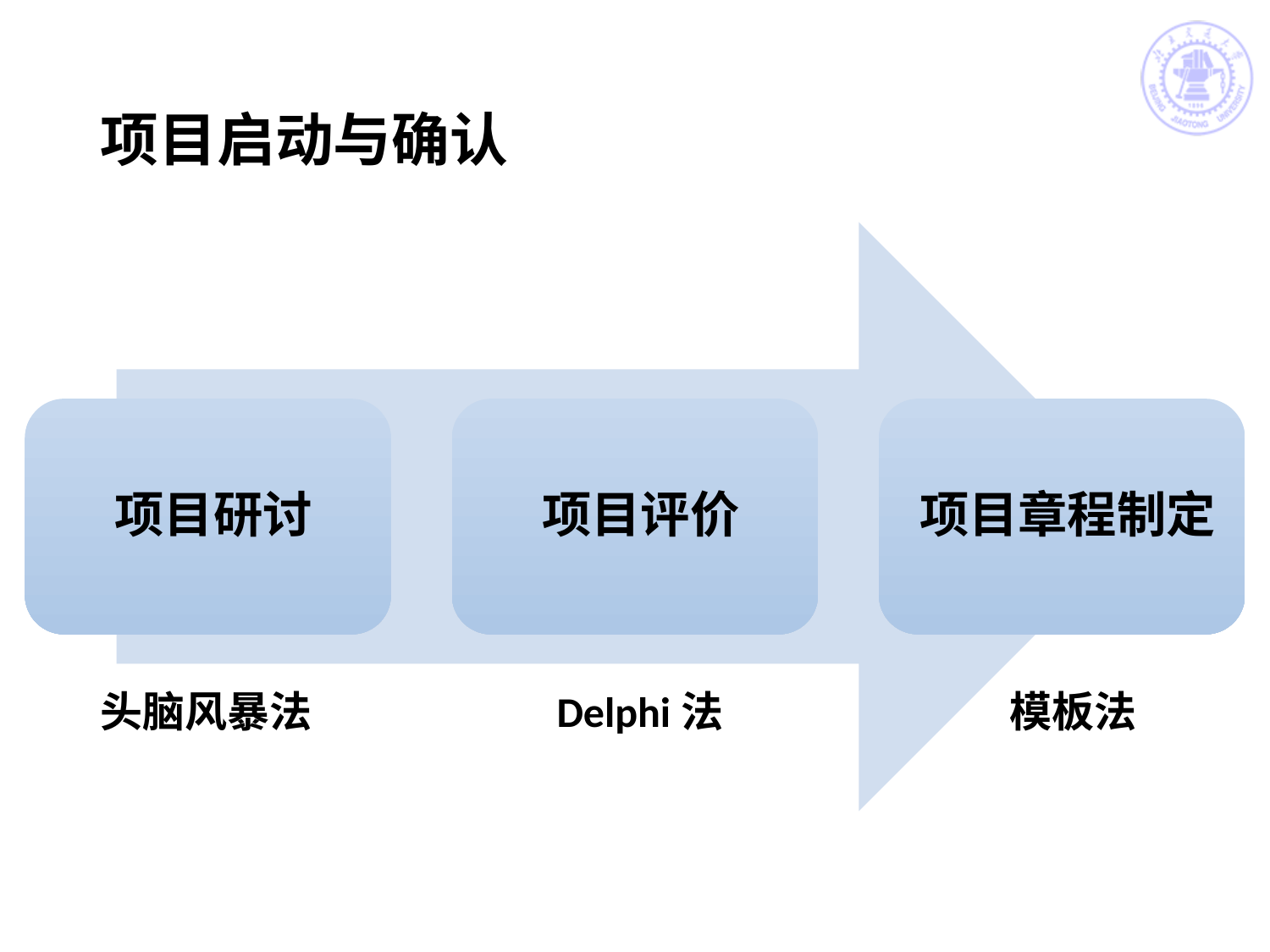

# 项目启动与确认
项目研讨
项目评价
项目章程制定
头脑风暴法
模板法
Delphi法